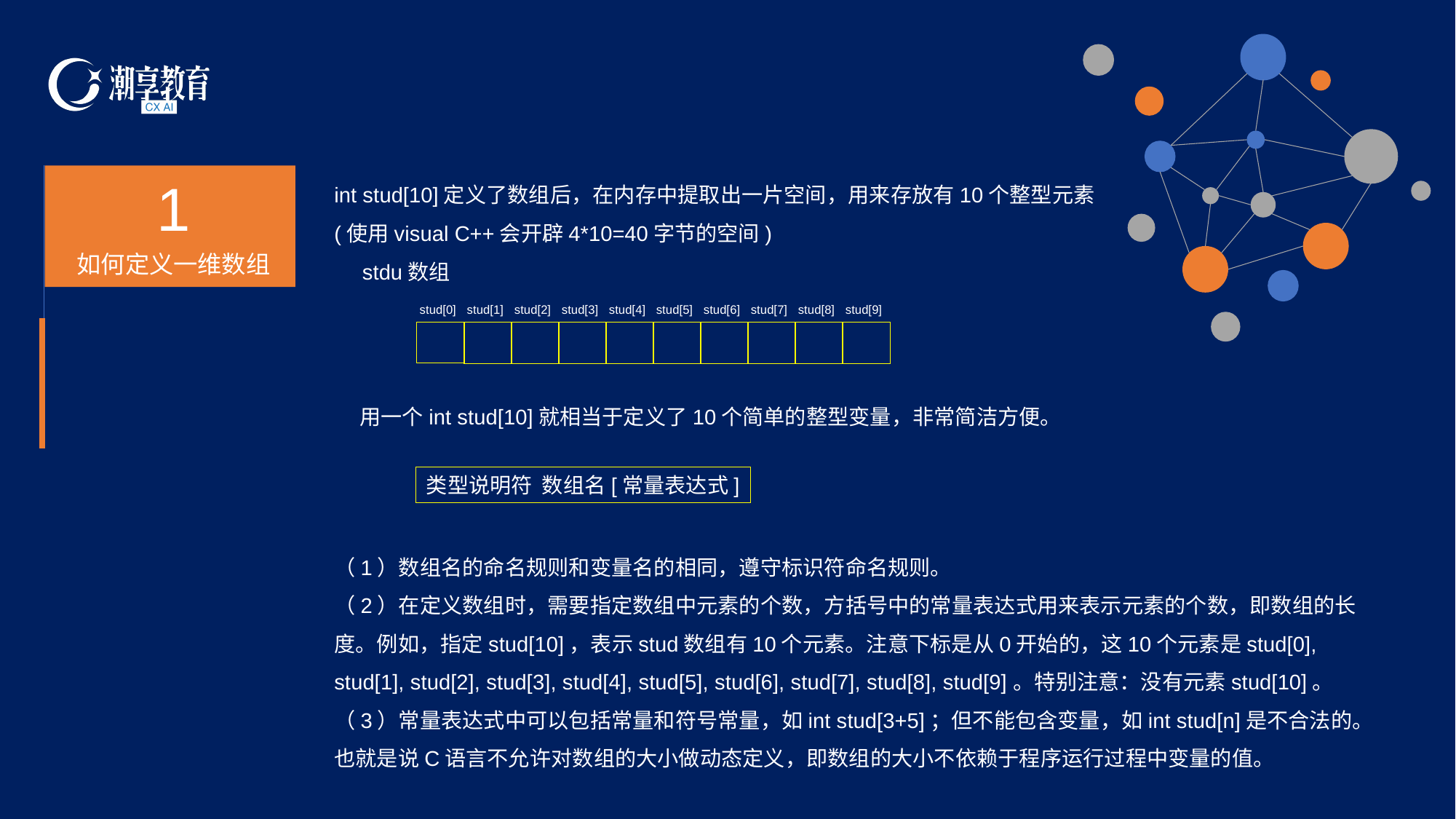

1

如何定义一维数组
int stud[10]定义了数组后，在内存中提取出一片空间，用来存放有10个整型元素(使用visual C++会开辟4*10=40字节的空间)

stdu数组
stud[0]
stud[1]
stud[2]
stud[3]
stud[4]
stud[5]
stud[6]
stud[7]
stud[8]
stud[9]

用一个int stud[10]就相当于定义了10个简单的整型变量，非常简洁方便。
类型说明符  数组名[常量表达式]
（1）数组名的命名规则和变量名的相同，遵守标识符命名规则。
（2）在定义数组时，需要指定数组中元素的个数，方括号中的常量表达式用来表示元素的个数，即数组的长度。例如，指定stud[10]，表示stud数组有10个元素。注意下标是从0开始的，这10个元素是stud[0], stud[1], stud[2], stud[3], stud[4], stud[5], stud[6], stud[7], stud[8], stud[9]。特别注意：没有元素stud[10]。
（3）常量表达式中可以包括常量和符号常量，如int stud[3+5]；但不能包含变量，如int stud[n]是不合法的。也就是说C语言不允许对数组的大小做动态定义，即数组的大小不依赖于程序运行过程中变量的值。